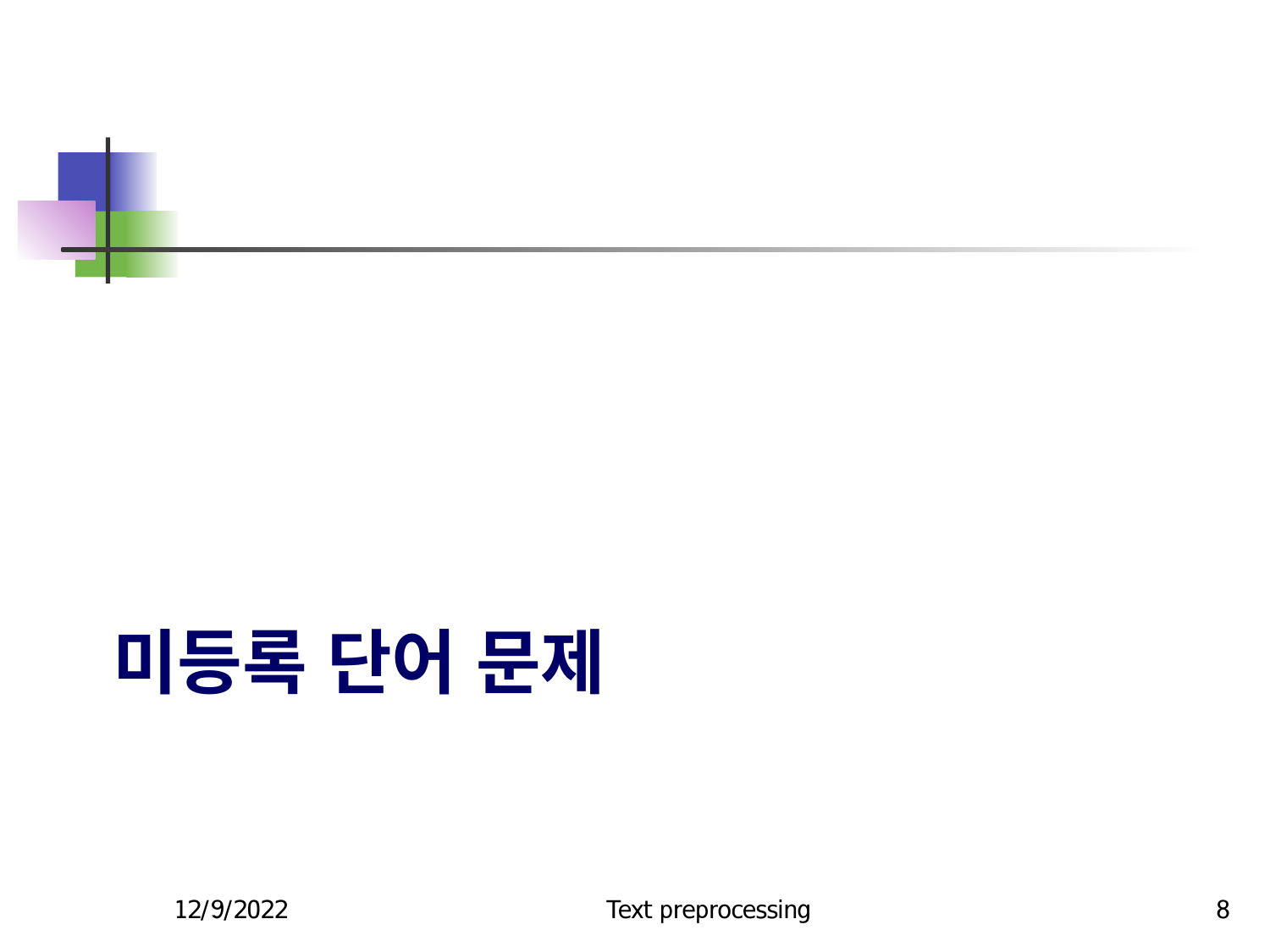

# 미등록 단어 문제
12/9/2022
Text preprocessing
8